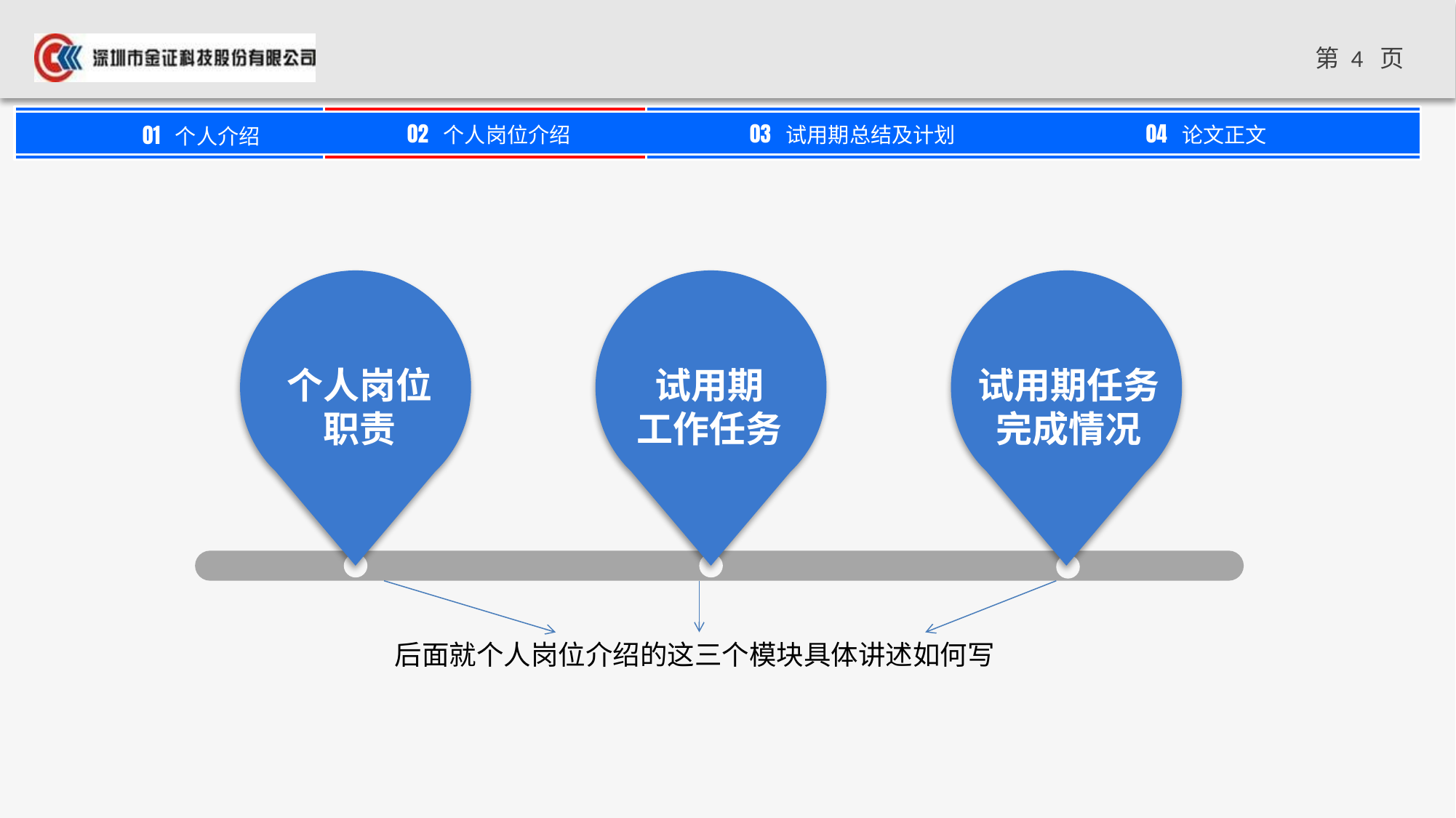

个人岗位
职责
试用期
工作任务
试用期任务
完成情况

后面就个人岗位介绍的这三个模块具体讲述如何写